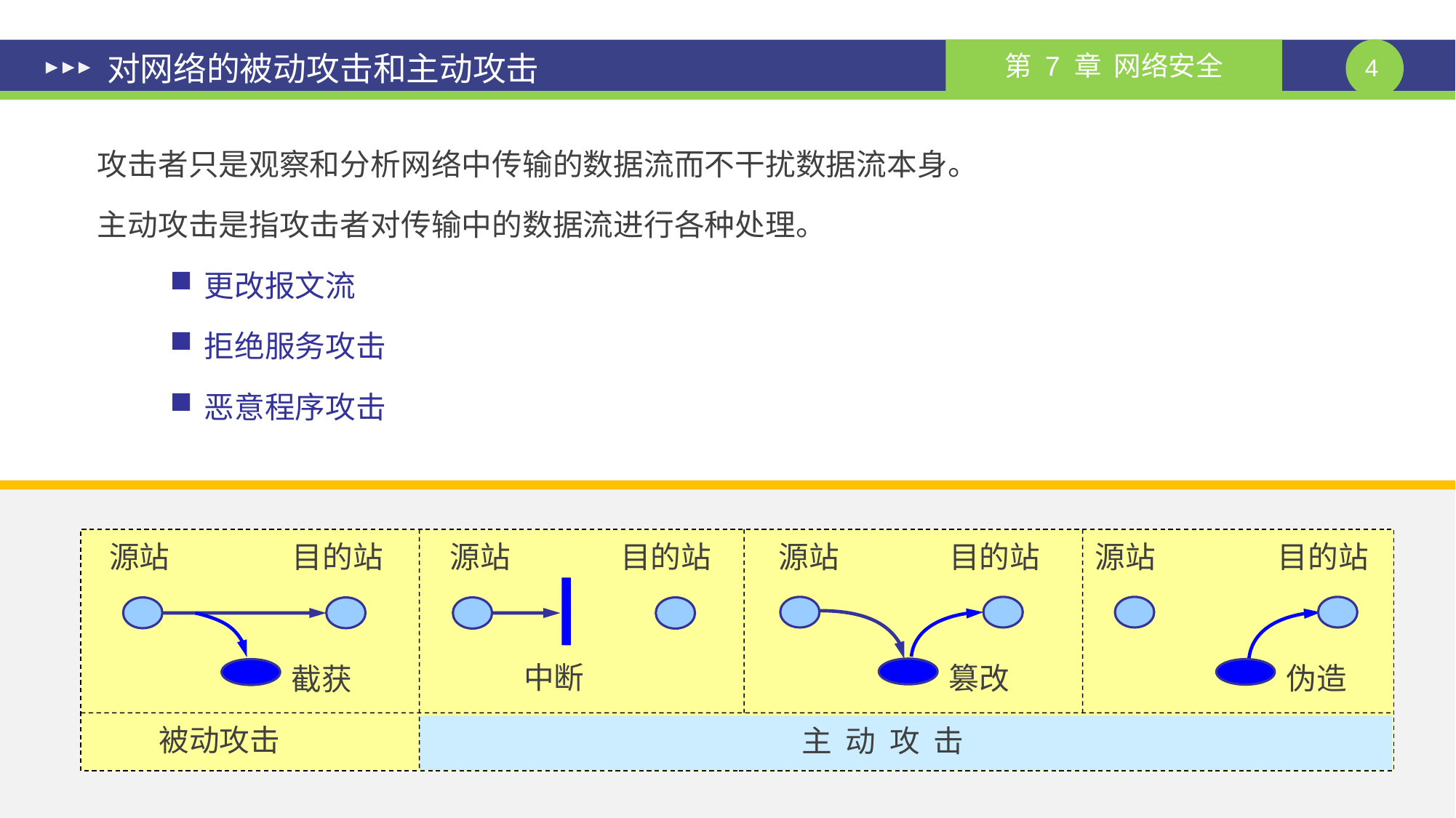

# 对网络的被动攻击和主动攻击
攻击者只是观察和分析网络中传输的数据流而不干扰数据流本身。
主动攻击是指攻击者对传输中的数据流进行各种处理。
更改报文流
拒绝服务攻击
恶意程序攻击

源站
目的站
源站
目的站
源站
目的站
源站
目的站

中断
篡改
伪造
截获

被动攻击
主  动  攻  击
课件制作人：谢钧  谢希仁